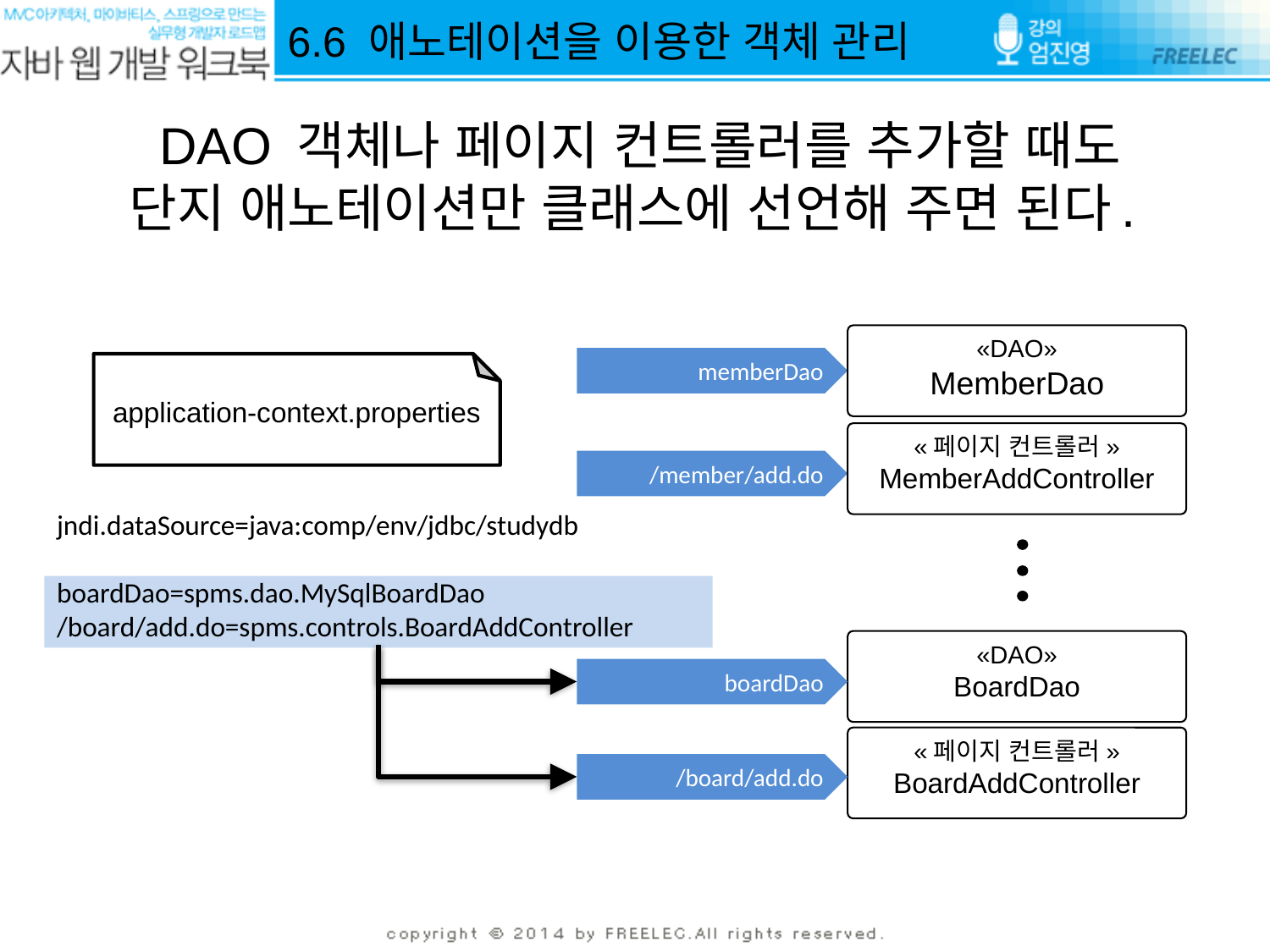

6.6 애노테이션을 이용한 객체 관리
DAO 객체나 페이지 컨트롤러를 추가할 때도
단지 애노테이션만 클래스에 선언해 주면 된다.
«DAO»
MemberDao
memberDao

application-context.properties
«페이지 컨트롤러»
MemberAddController
/member/add.do
jndi.dataSource=java:comp/env/jdbc/studydb

boardDao=spms.dao.MySqlBoardDao
/board/add.do=spms.controls.BoardAddController

«DAO»
BoardDao
boardDao
«페이지 컨트롤러»
BoardAddController
/board/add.do